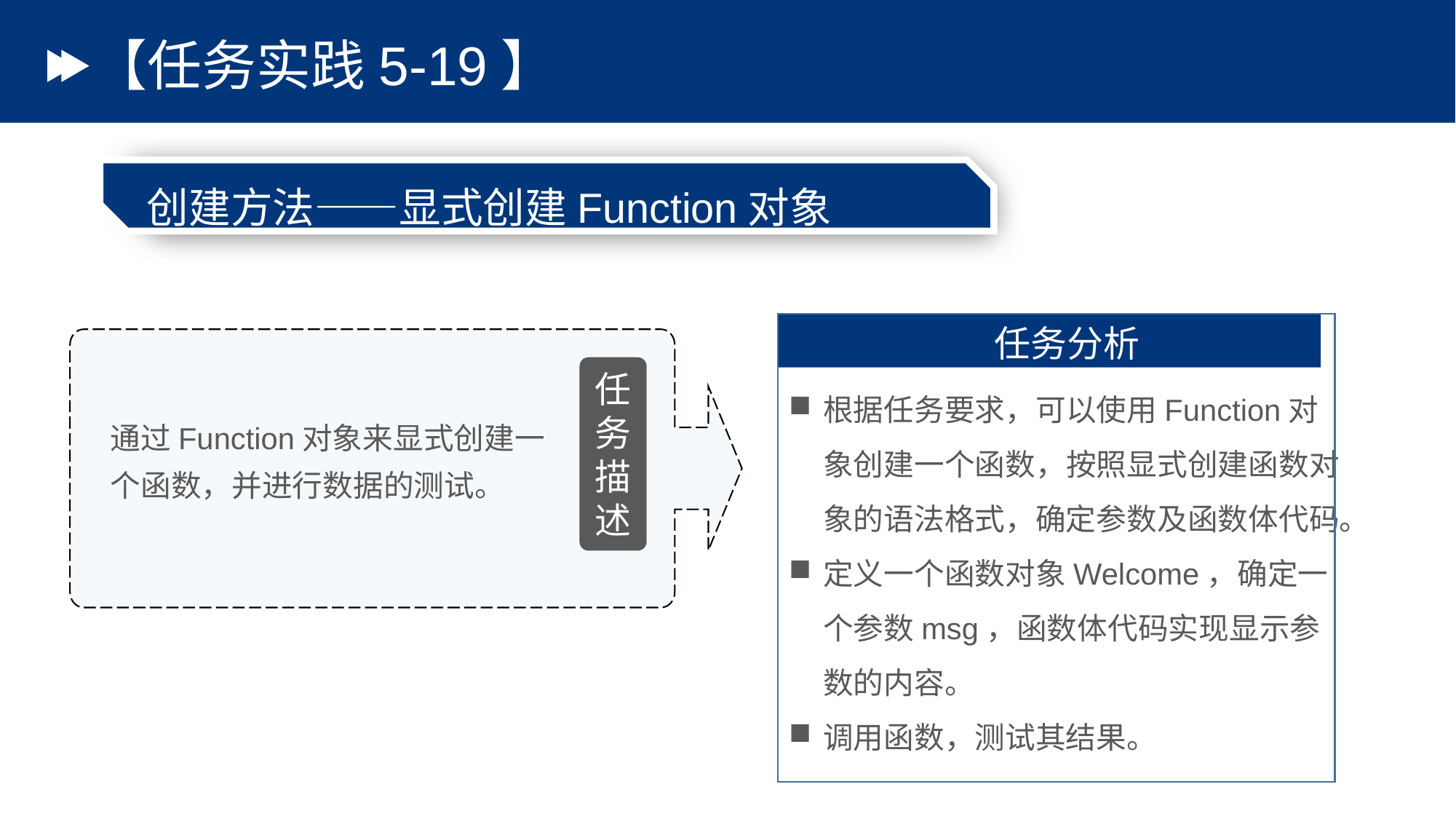

# 【任务实践5-19】
创建方法——显式创建Function对象

任务分析
根据任务要求，可以使用Function对象创建一个函数，按照显式创建函数对象的语法格式，确定参数及函数体代码。
定义一个函数对象Welcome，确定一个参数msg，函数体代码实现显示参数的内容。
调用函数，测试其结果。

任务描述
通过Function对象来显式创建一个函数，并进行数据的测试。